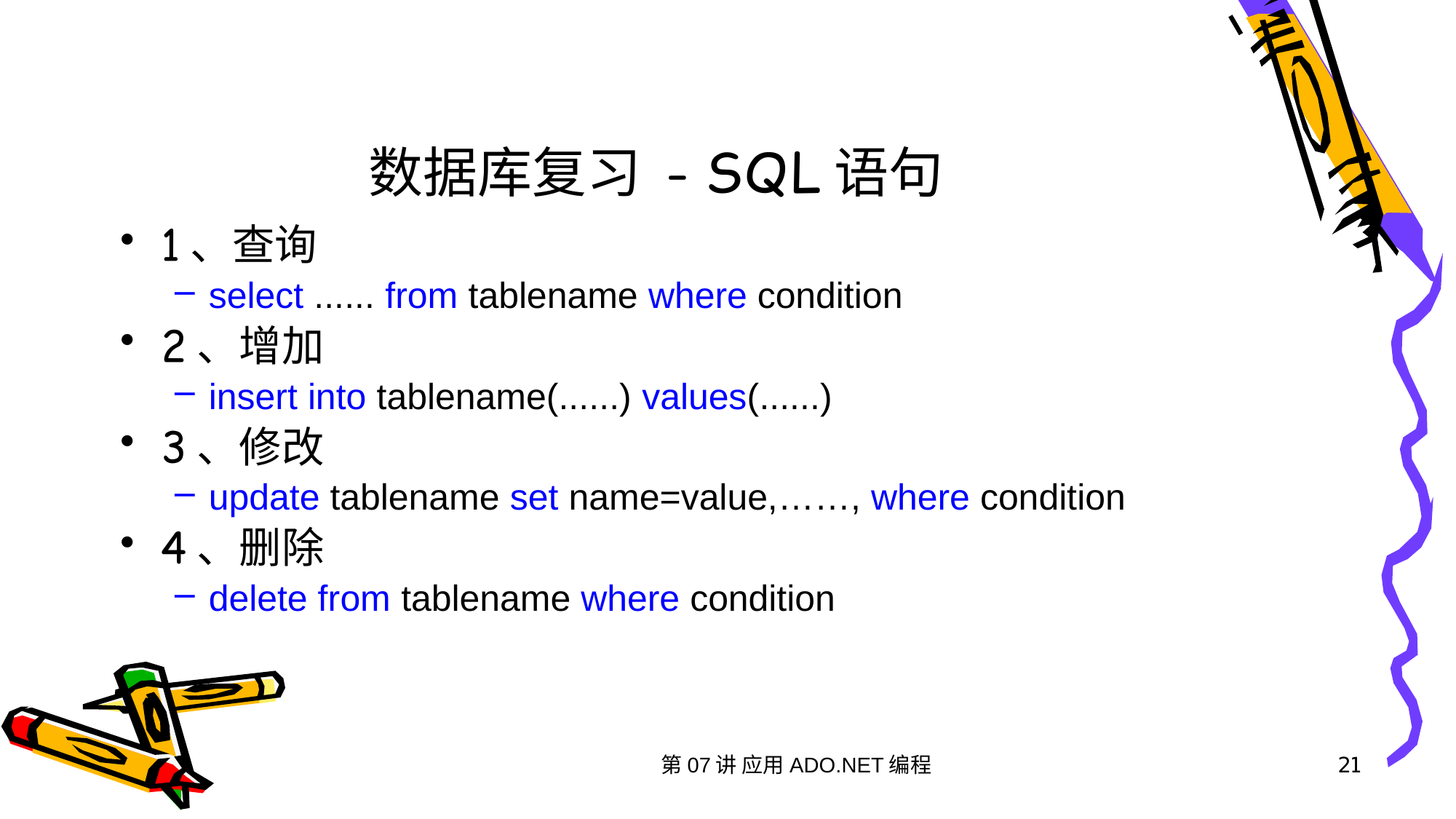

# 数据库复习 - SQL语句
1、查询
select ...... from tablename where condition
2、增加
insert into tablename(......) values(......)
3、修改
update tablename set name=value,……, where condition
4、删除
delete from tablename where condition
21
第07讲 应用ADO.NET编程